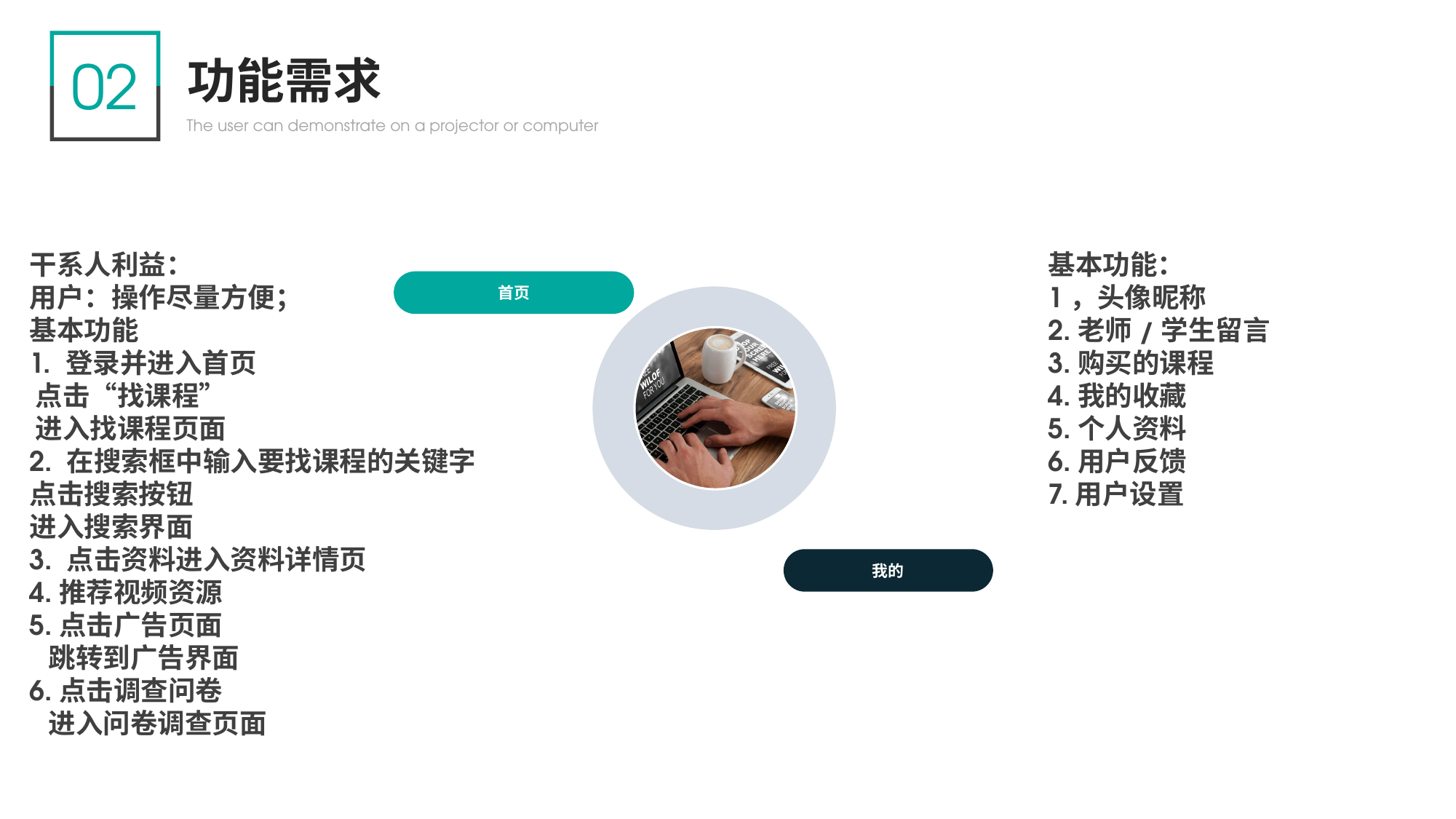

02
功能需求
The user can demonstrate on a projector or computer

干系人利益：
用户：操作尽量方便；
基本功能
1. 登录并进入首页
 点击“找课程”
 进入找课程页面
2. 在搜索框中输入要找课程的关键字
点击搜索按钮
进入搜索界面
3. 点击资料进入资料详情页
4.推荐视频资源
5.点击广告页面
  跳转到广告界面
6.点击调查问卷
  进入问卷调查页面
基本功能：
1，头像昵称
2.老师/学生留言
3.购买的课程
4.我的收藏
5.个人资料
6.用户反馈
7.用户设置
首页

我的